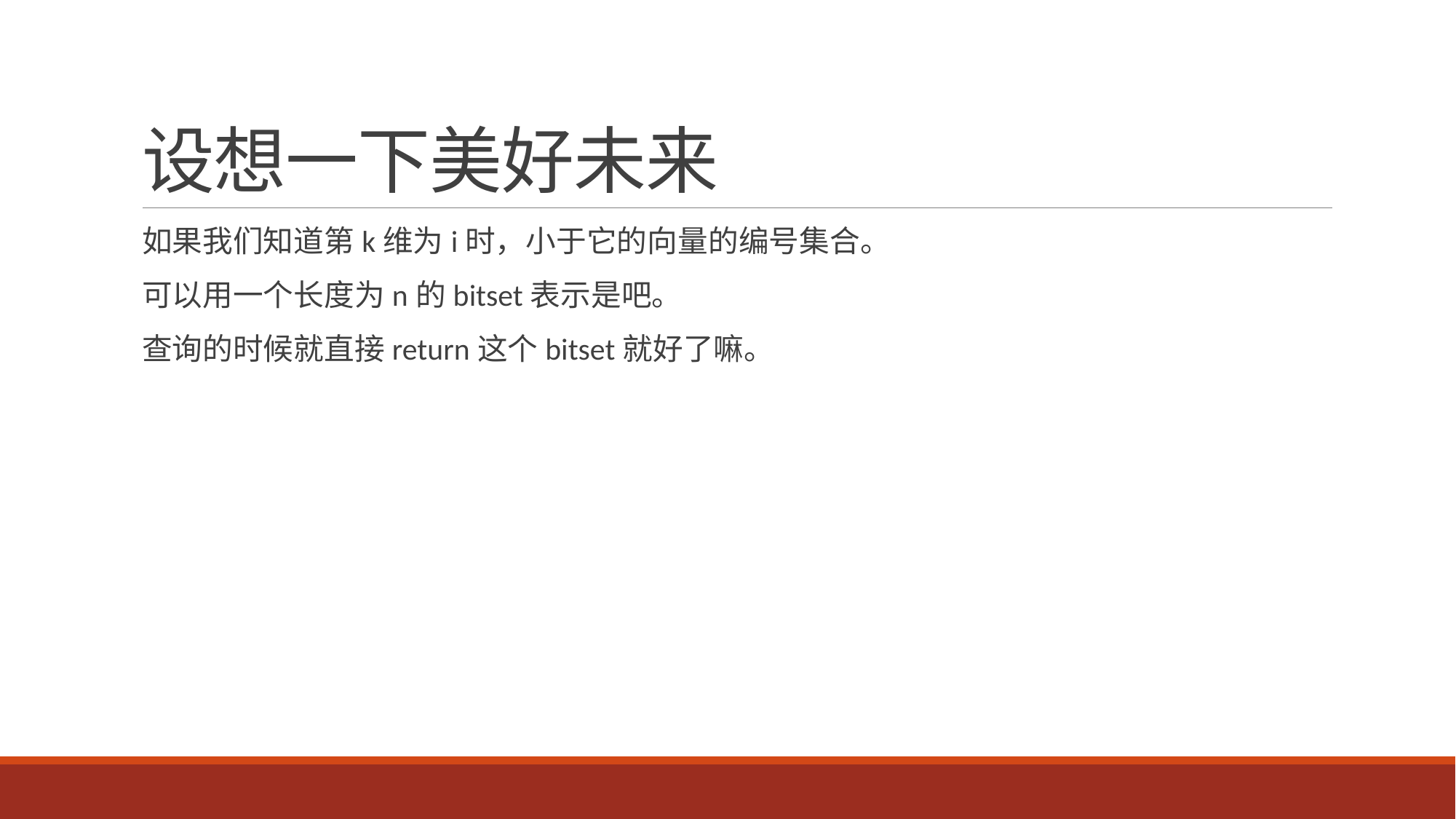

# 设想一下美好未来
如果我们知道第k维为i时，小于它的向量的编号集合。
可以用一个长度为n的bitset表示是吧。
查询的时候就直接return这个bitset就好了嘛。